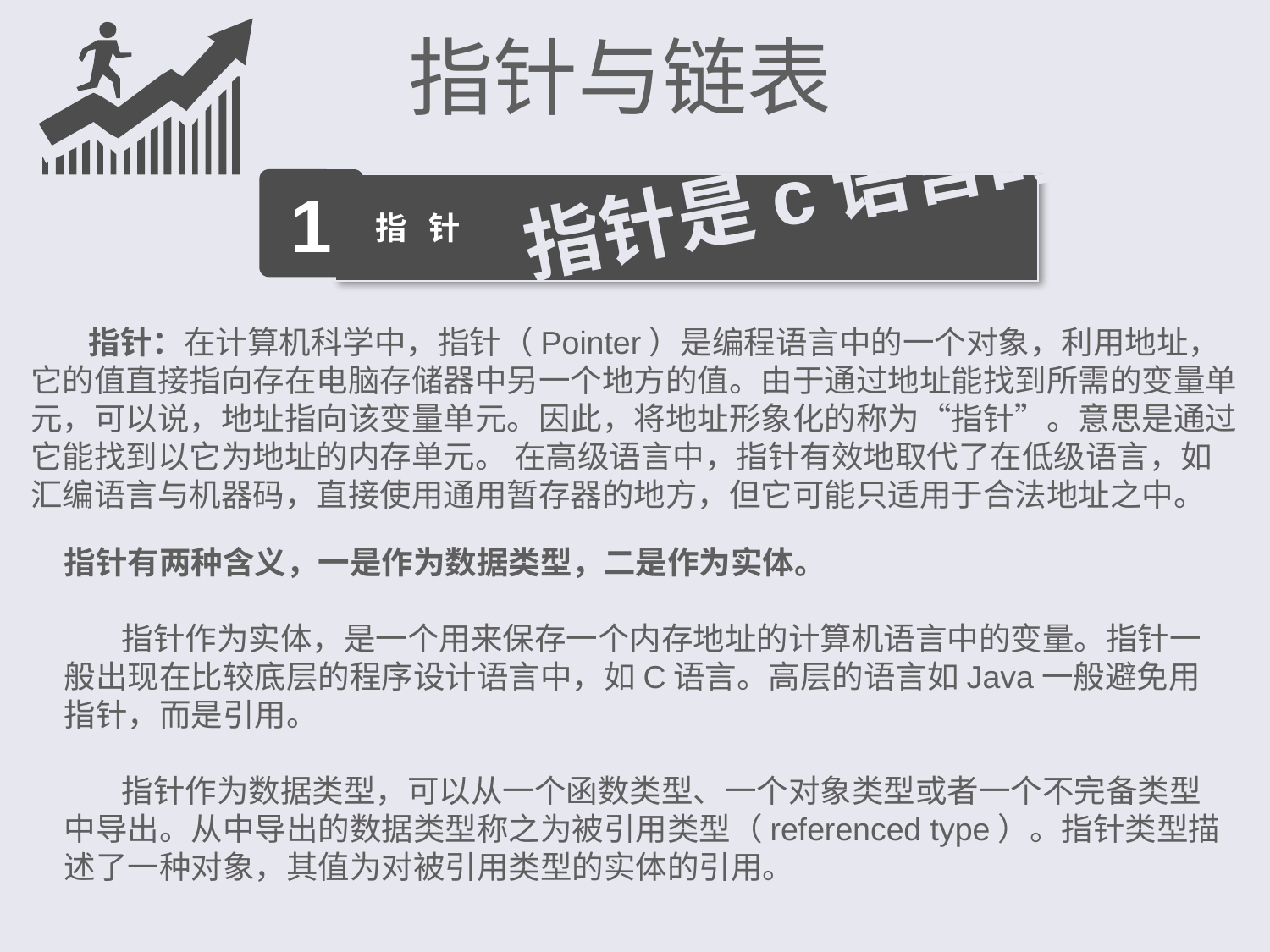

指针与链表

指针是c语言的灵魂
1
指   针
       指针：在计算机科学中，指针（Pointer）是编程语言中的一个对象，利用地址，它的值直接指向存在电脑存储器中另一个地方的值。由于通过地址能找到所需的变量单元，可以说，地址指向该变量单元。因此，将地址形象化的称为“指针”。意思是通过它能找到以它为地址的内存单元。 在高级语言中，指针有效地取代了在低级语言，如汇编语言与机器码，直接使用通用暂存器的地方，但它可能只适用于合法地址之中。
指针有两种含义，一是作为数据类型，二是作为实体。

       指针作为实体，是一个用来保存一个内存地址的计算机语言中的变量。指针一般出现在比较底层的程序设计语言中，如C语言。高层的语言如Java一般避免用指针，而是引用。

       指针作为数据类型，可以从一个函数类型、一个对象类型或者一个不完备类型中导出。从中导出的数据类型称之为被引用类型（referenced type）。指针类型描述了一种对象，其值为对被引用类型的实体的引用。